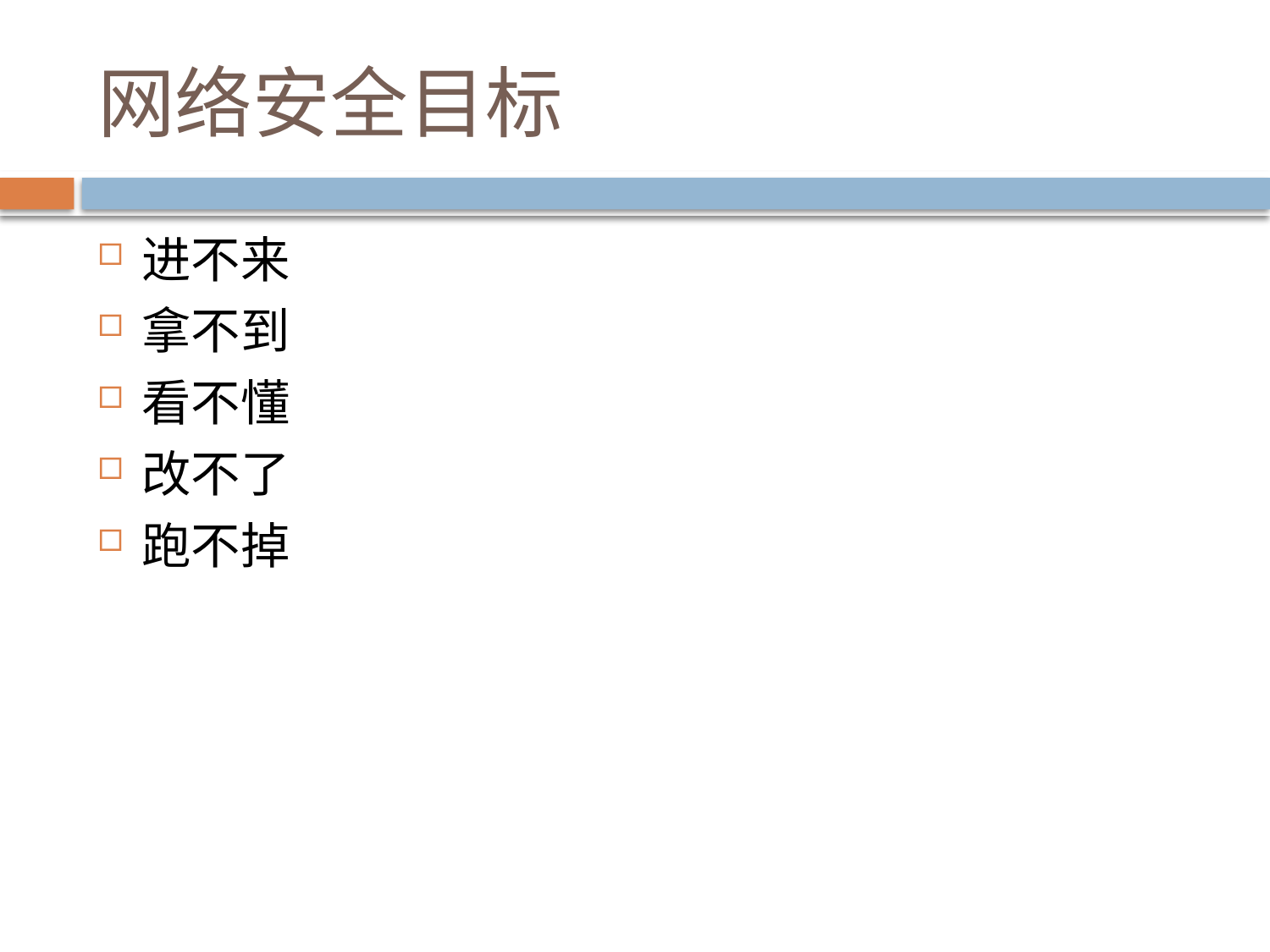

# 网络安全目标
进不来
拿不到
看不懂
改不了
跑不掉